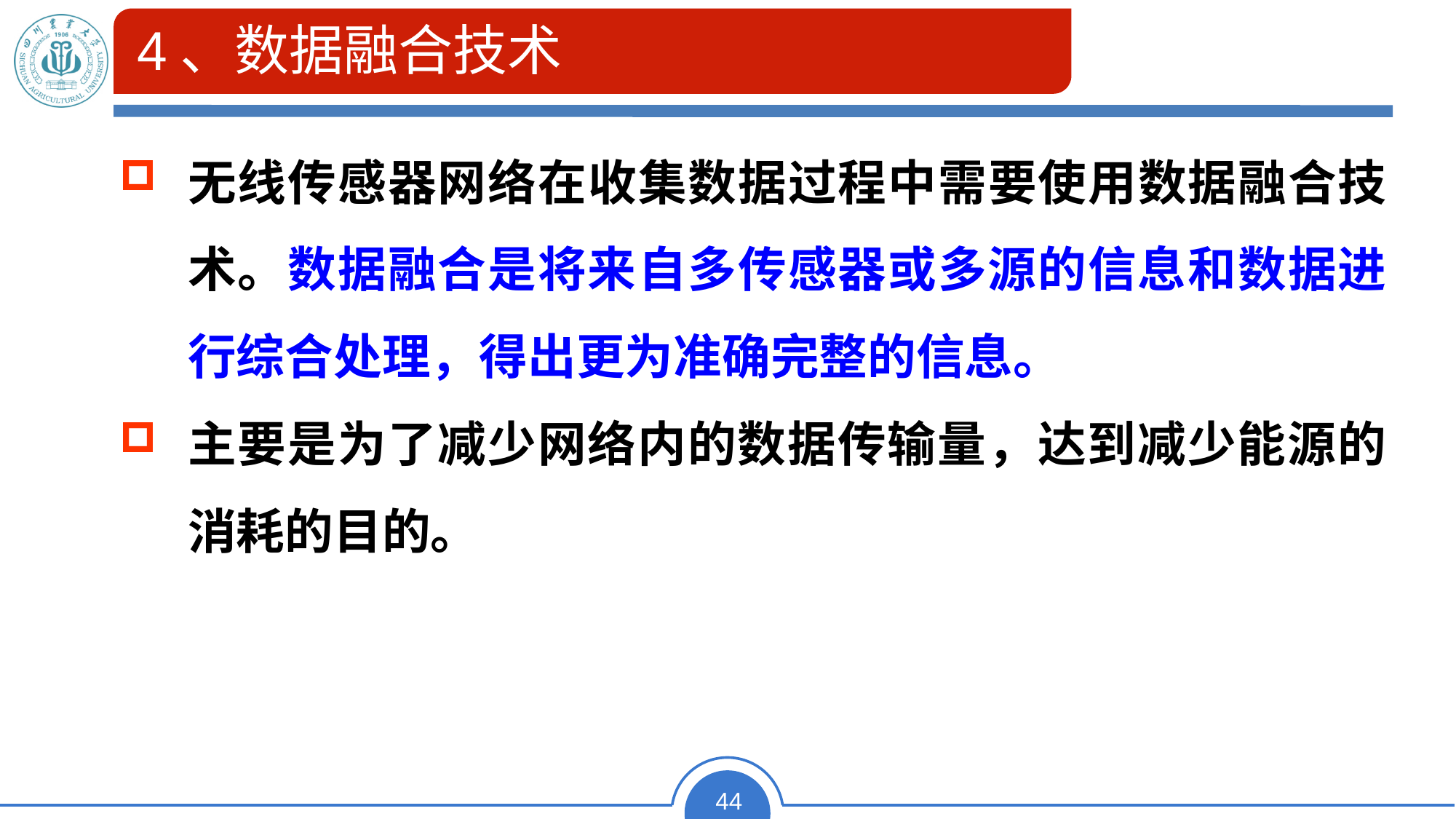

# 4、数据融合技术
无线传感器网络在收集数据过程中需要使用数据融合技术。数据融合是将来自多传感器或多源的信息和数据进行综合处理，得出更为准确完整的信息。
主要是为了减少网络内的数据传输量，达到减少能源的消耗的目的。